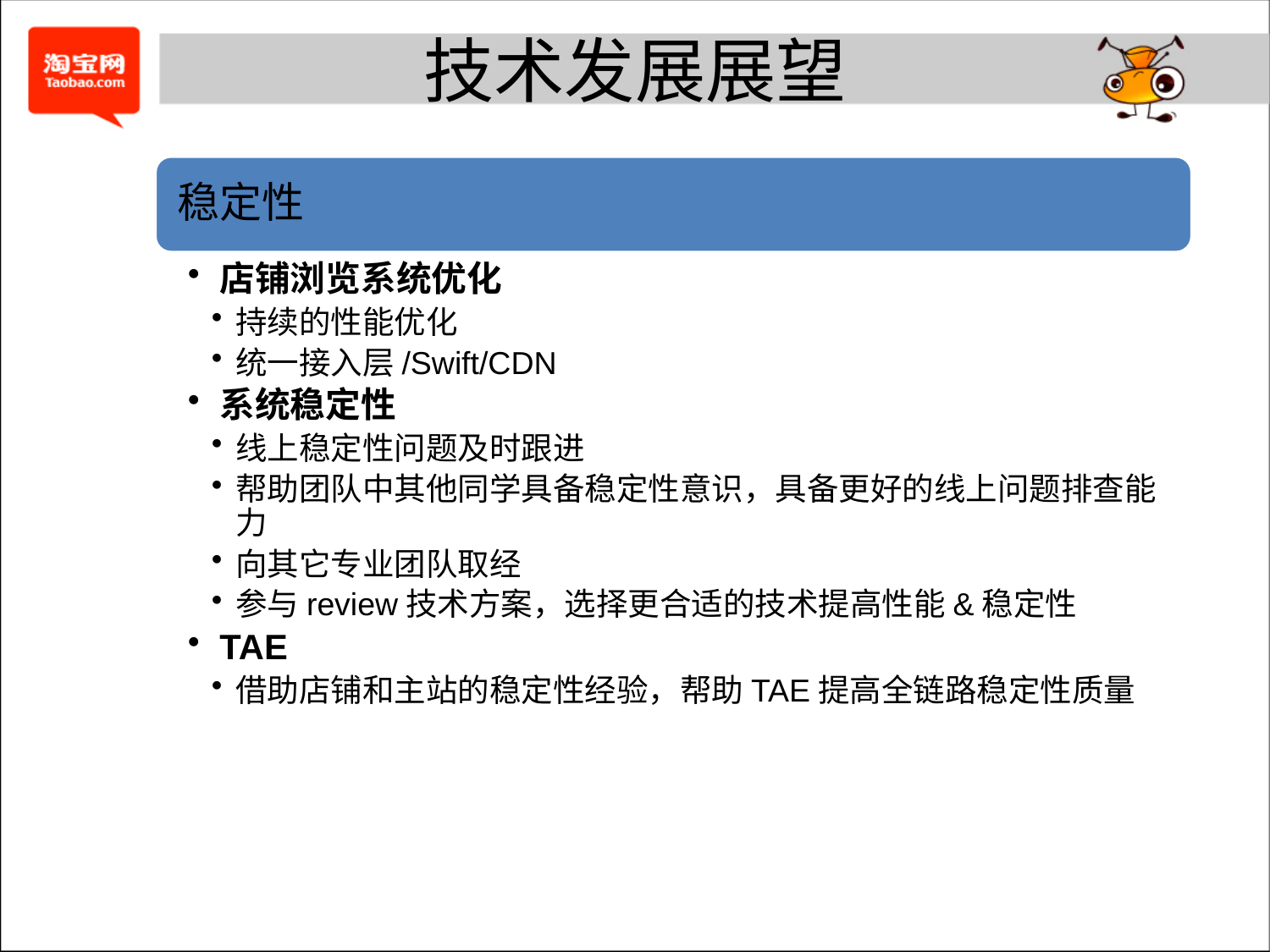

# 技术发展展望
稳定性
店铺浏览系统优化
持续的性能优化
统一接入层/Swift/CDN
系统稳定性
线上稳定性问题及时跟进
帮助团队中其他同学具备稳定性意识，具备更好的线上问题排查能力
向其它专业团队取经
参与review技术方案，选择更合适的技术提高性能&稳定性
TAE
借助店铺和主站的稳定性经验，帮助TAE提高全链路稳定性质量